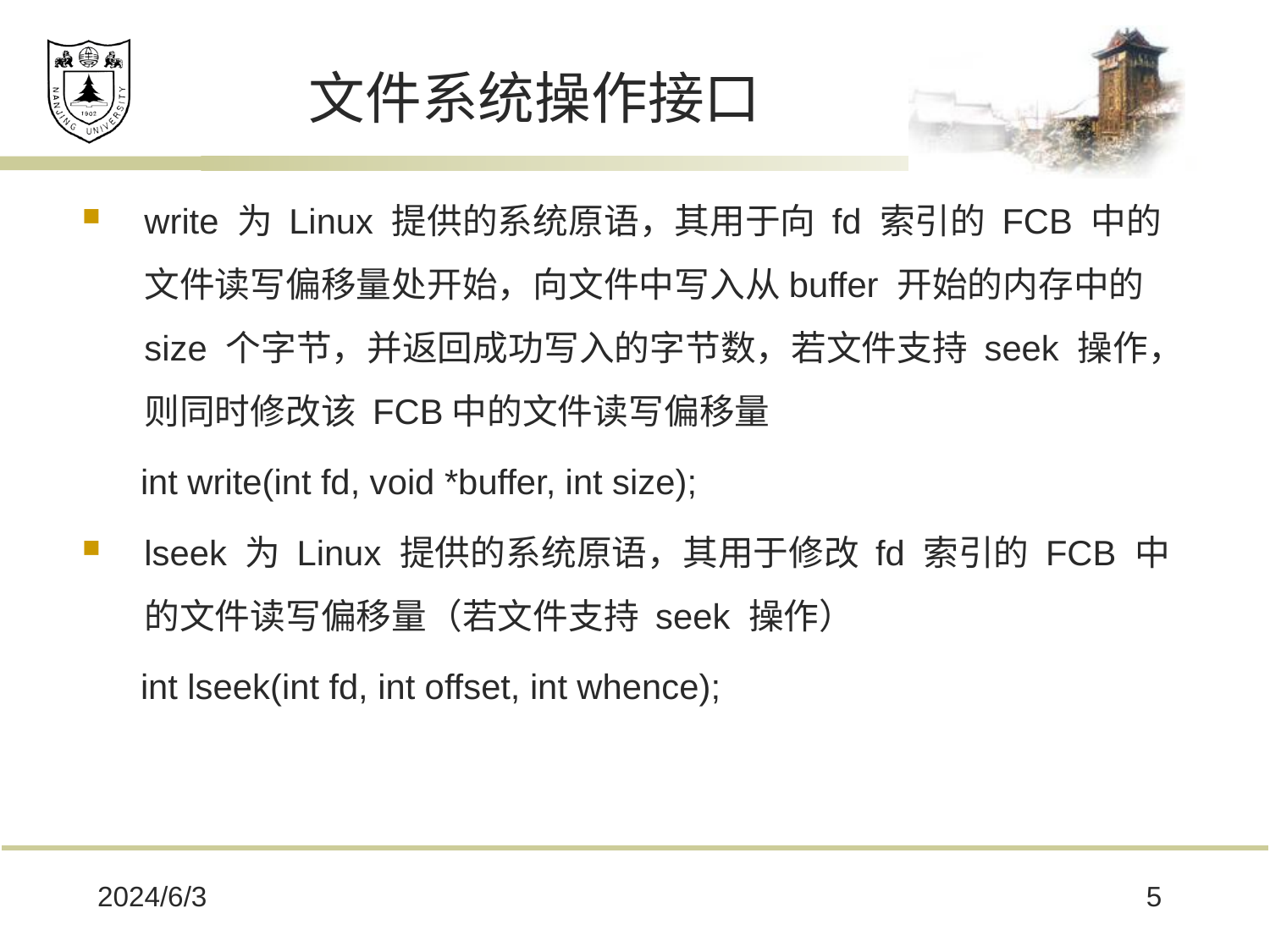

# ⽂件系统操作接⼝
write 为 Linux 提供的系统原语，其⽤于向 fd 索引的 FCB 中的⽂件读写偏移量处开始，向⽂件中写⼊从buffer 开始的内存中的 size 个字节，并返回成功写⼊的字节数，若⽂件⽀持 seek 操作，则同时修改该 FCB中的⽂件读写偏移量
      int write(int fd, void *buffer, int size);
lseek 为 Linux 提供的系统原语，其⽤于修改 fd 索引的 FCB 中的⽂件读写偏移量（若⽂件⽀持 seek 操作）
      int lseek(int fd, int offset, int whence);
2024/6/3
5